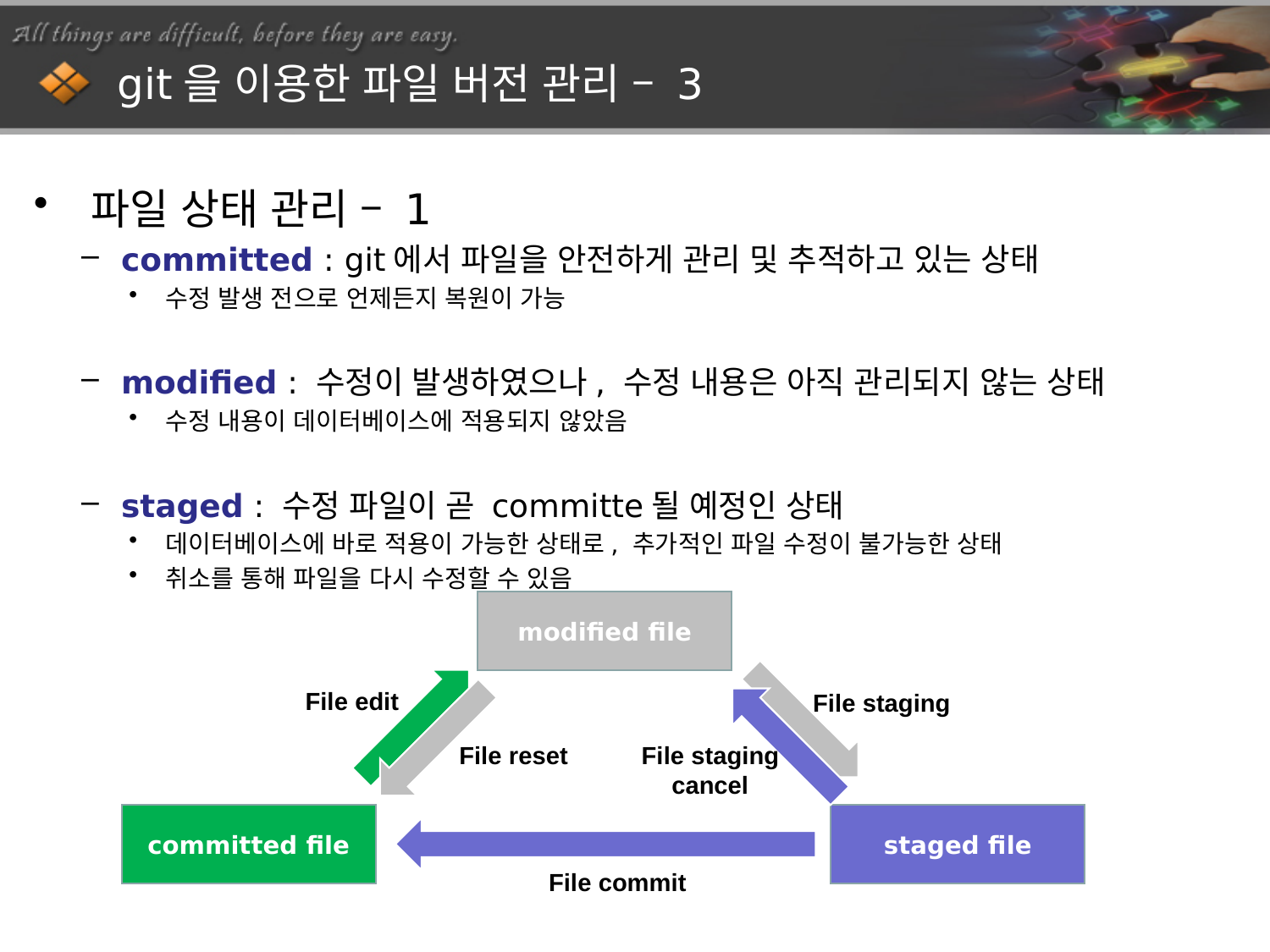

# git을 이용한 파일 버전 관리 – 3
 파일 상태 관리 – 1
 committed : git에서 파일을 안전하게 관리 및 추적하고 있는 상태
 수정 발생 전으로 언제든지 복원이 가능

 modified : 수정이 발생하였으나, 수정 내용은 아직 관리되지 않는 상태
 수정 내용이 데이터베이스에 적용되지 않았음

 staged : 수정 파일이 곧 committe될 예정인 상태
 데이터베이스에 바로 적용이 가능한 상태로, 추가적인 파일 수정이 불가능한 상태
 취소를 통해 파일을 다시 수정할 수 있음
modified file
File edit
File staging

File reset
File staging
cancel
staged file
committed file

File commit